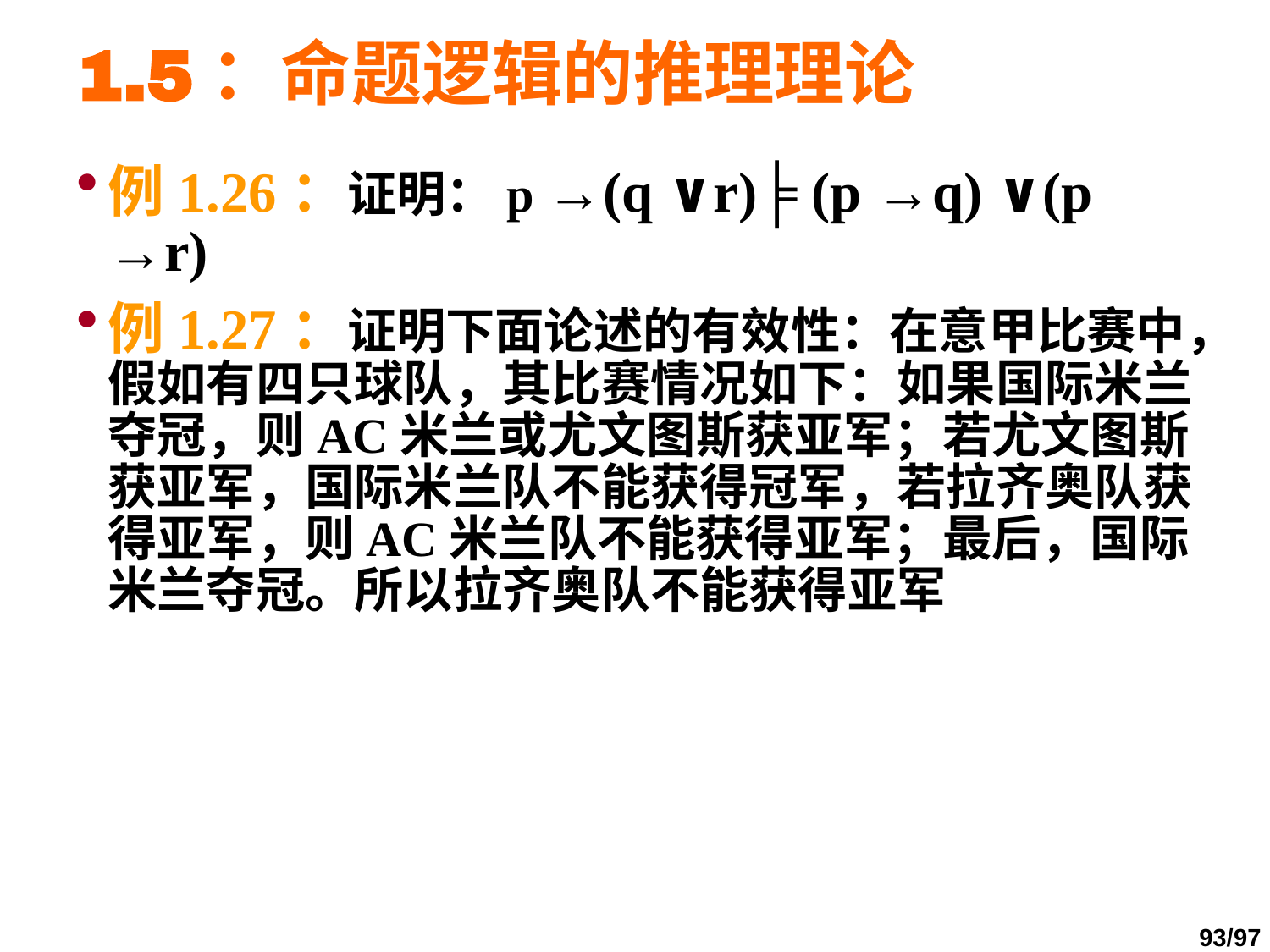

# 1.5：命题逻辑的推理理论
例1.26：证明：p →(q ∨r)╞ (p →q) ∨(p →r)
例1.27：证明下面论述的有效性：在意甲比赛中，假如有四只球队，其比赛情况如下：如果国际米兰夺冠，则AC米兰或尤文图斯获亚军；若尤文图斯获亚军，国际米兰队不能获得冠军，若拉齐奥队获得亚军，则AC米兰队不能获得亚军；最后，国际米兰夺冠。所以拉齐奥队不能获得亚军